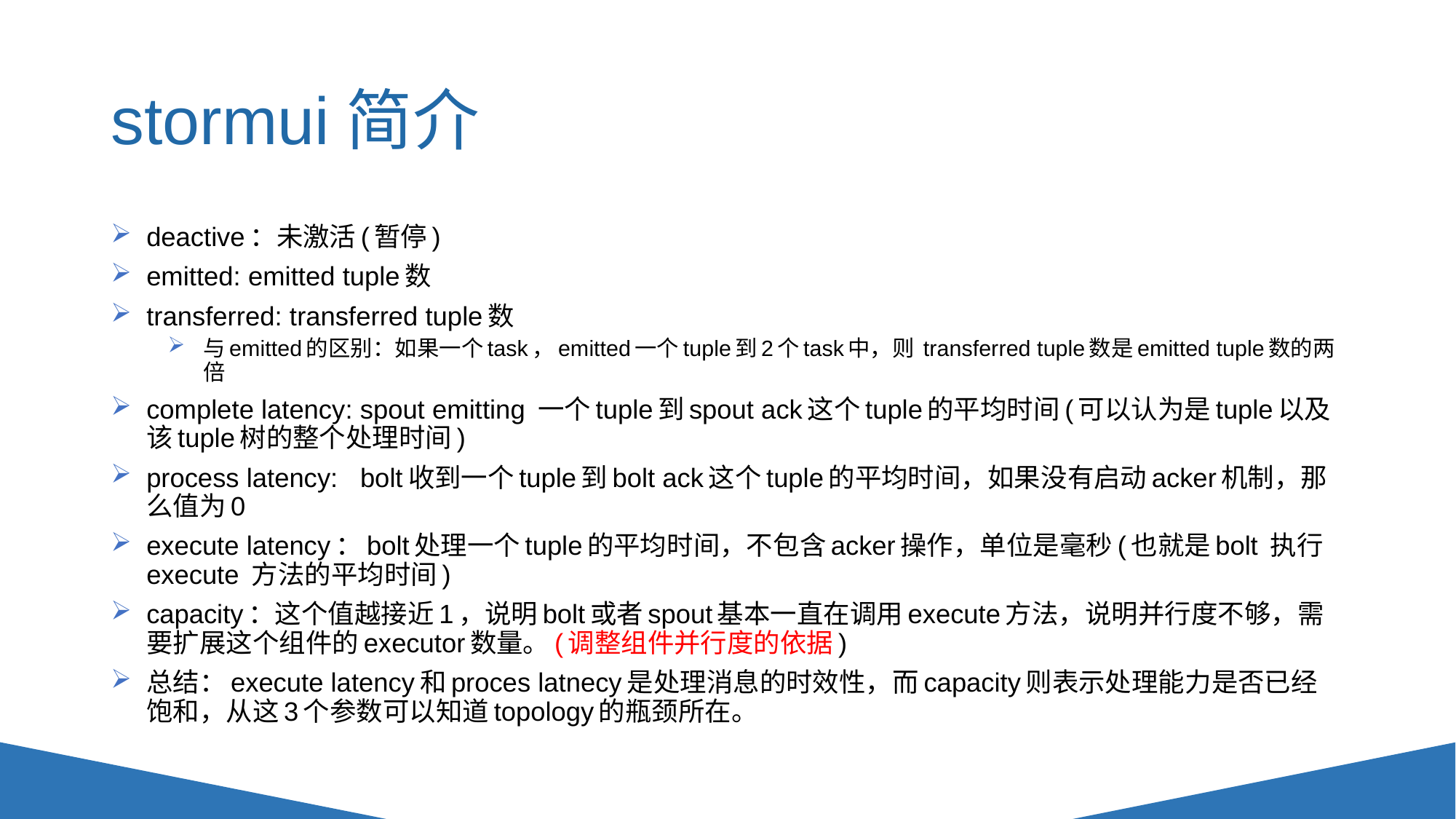

# stormui简介
deactive：未激活(暂停)
emitted: emitted tuple数
transferred: transferred tuple数
与emitted的区别：如果一个task，emitted一个tuple到2个task中，则 transferred tuple数是emitted tuple数的两倍
complete latency: spout emitting 一个tuple到spout ack这个tuple的平均时间(可以认为是tuple以及该tuple树的整个处理时间)
process latency:   bolt收到一个tuple到bolt ack这个tuple的平均时间，如果没有启动acker机制，那么值为0
execute latency：bolt处理一个tuple的平均时间，不包含acker操作，单位是毫秒(也就是bolt 执行 execute 方法的平均时间)
capacity：这个值越接近1，说明bolt或者spout基本一直在调用execute方法，说明并行度不够，需要扩展这个组件的executor数量。(调整组件并行度的依据)
总结：execute latency和proces latnecy是处理消息的时效性，而capacity则表示处理能力是否已经饱和，从这3个参数可以知道topology的瓶颈所在。